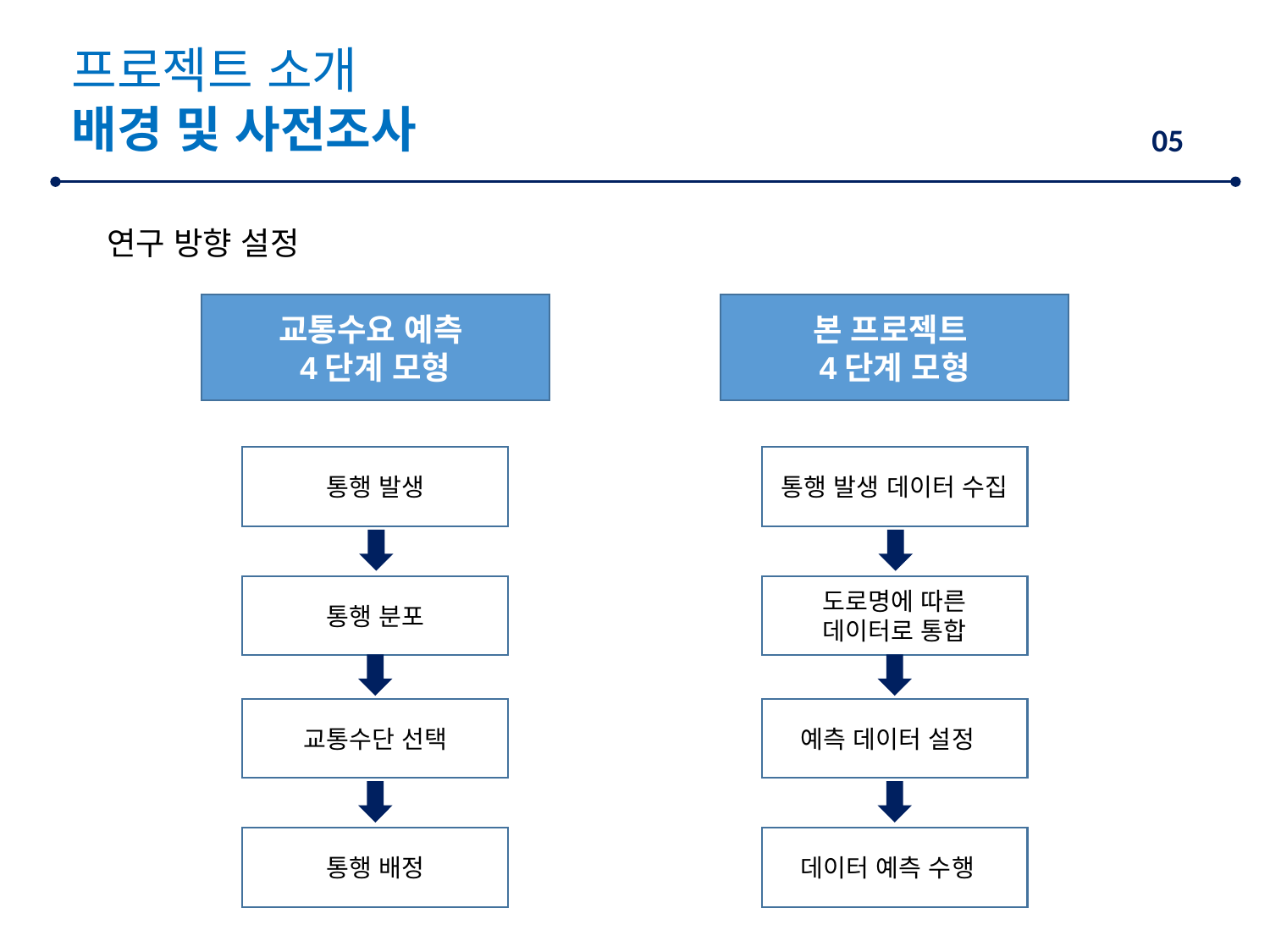

프로젝트 소개
배경 및 사전조사
05
연구 방향 설정
교통수요 예측
4단계 모형
통행 발생

통행 분포

교통수단 선택

통행 배정
본 프로젝트
4단계 모형
통행 발생 데이터 수집

도로명에 따른 데이터로 통합

예측 데이터 설정

데이터 예측 수행